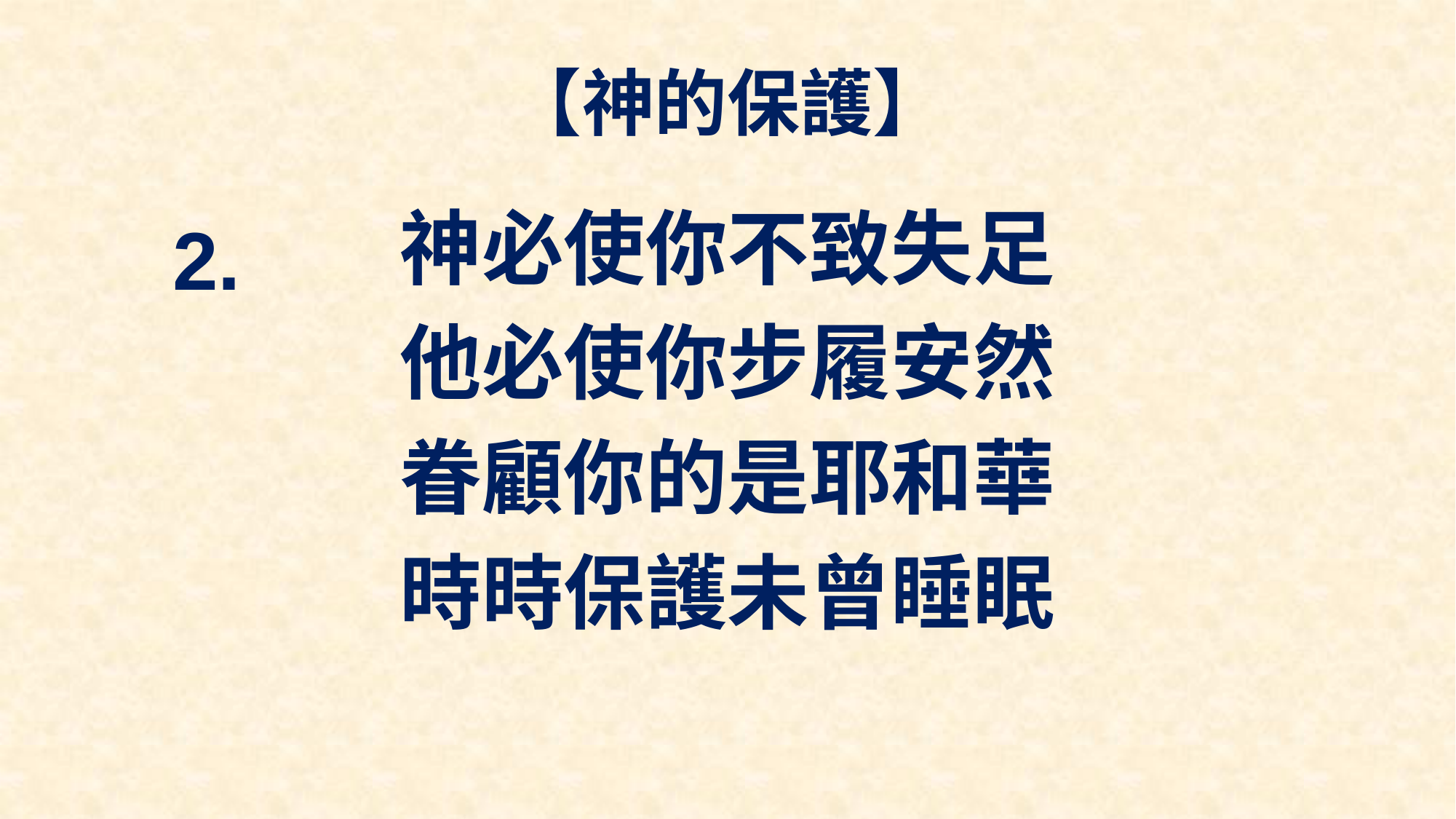

# 【神的保護】
神必使你不致失足
他必使你步履安然
眷顧你的是耶和華
時時保護未曾睡眠
2.